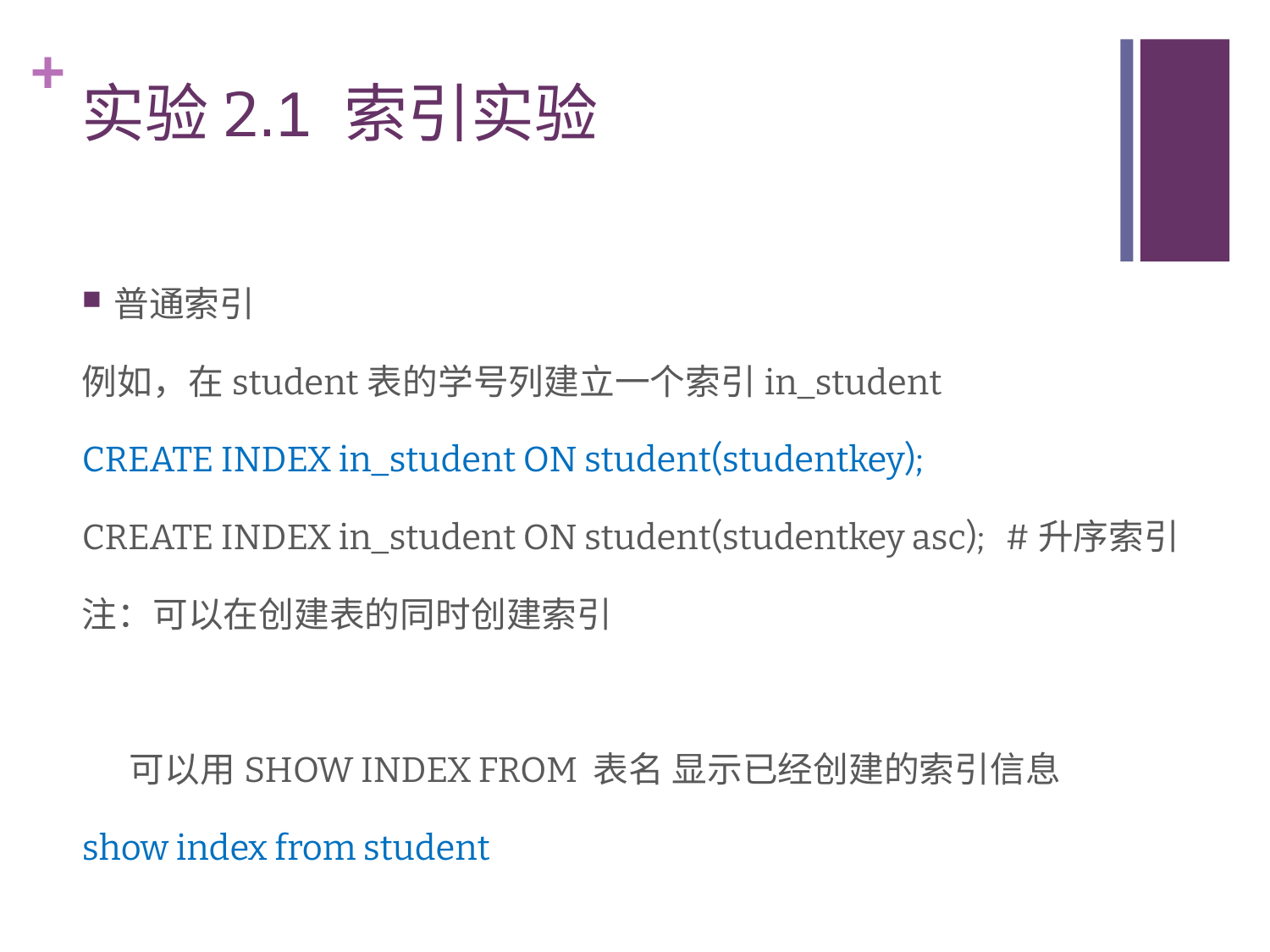

# 实验2.1 索引实验
普通索引
例如，在student表的学号列建立一个索引in_student
CREATE INDEX in_student ON student(studentkey);
CREATE INDEX in_student ON student(studentkey asc);   #升序索引
注：可以在创建表的同时创建索引

     可以用SHOW INDEX FROM 表名 显示已经创建的索引信息
show index from student